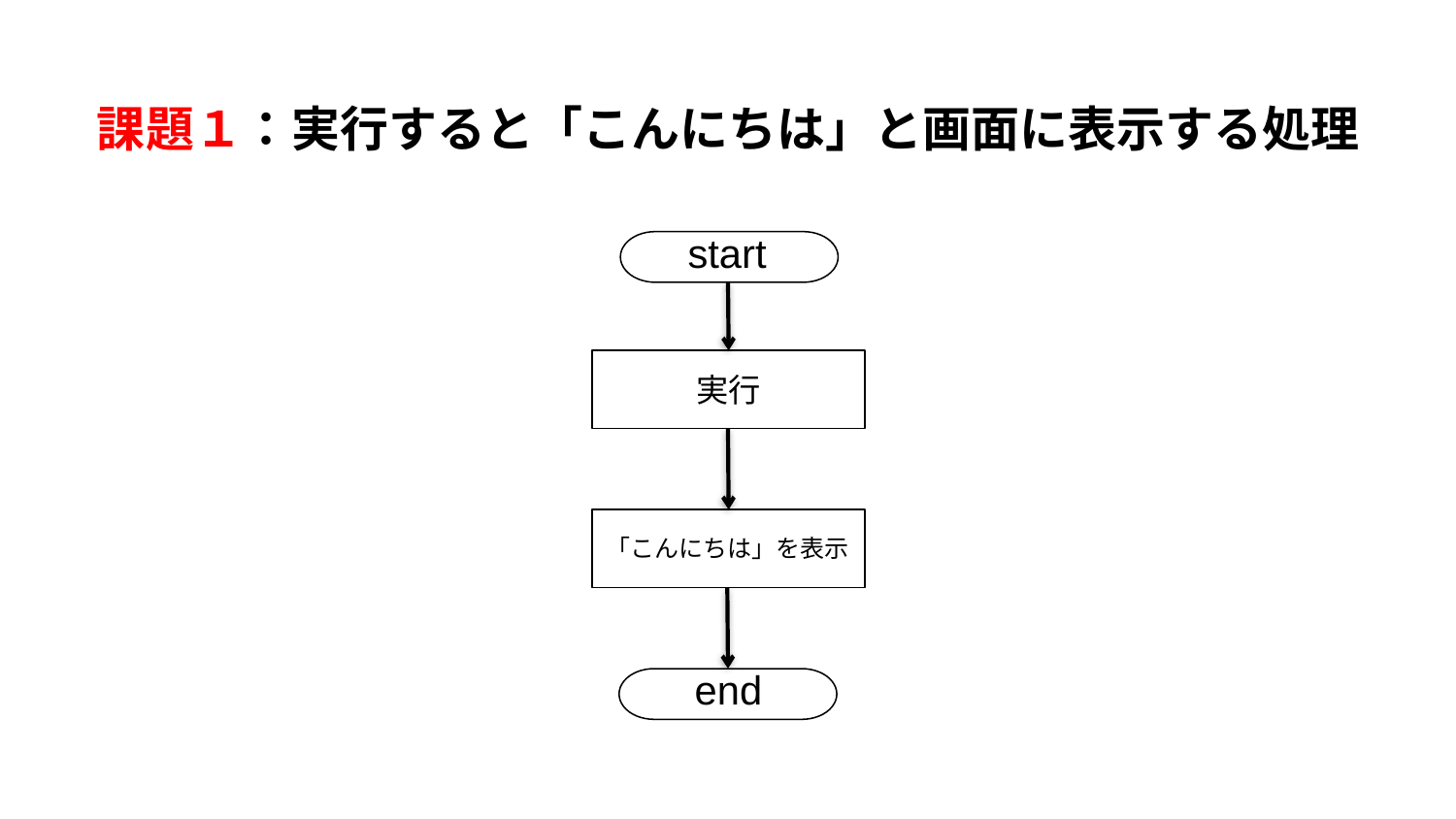

課題１：実行すると「こんにちは」と画面に表示する処理
start

実行

「こんにちは」を表示
end